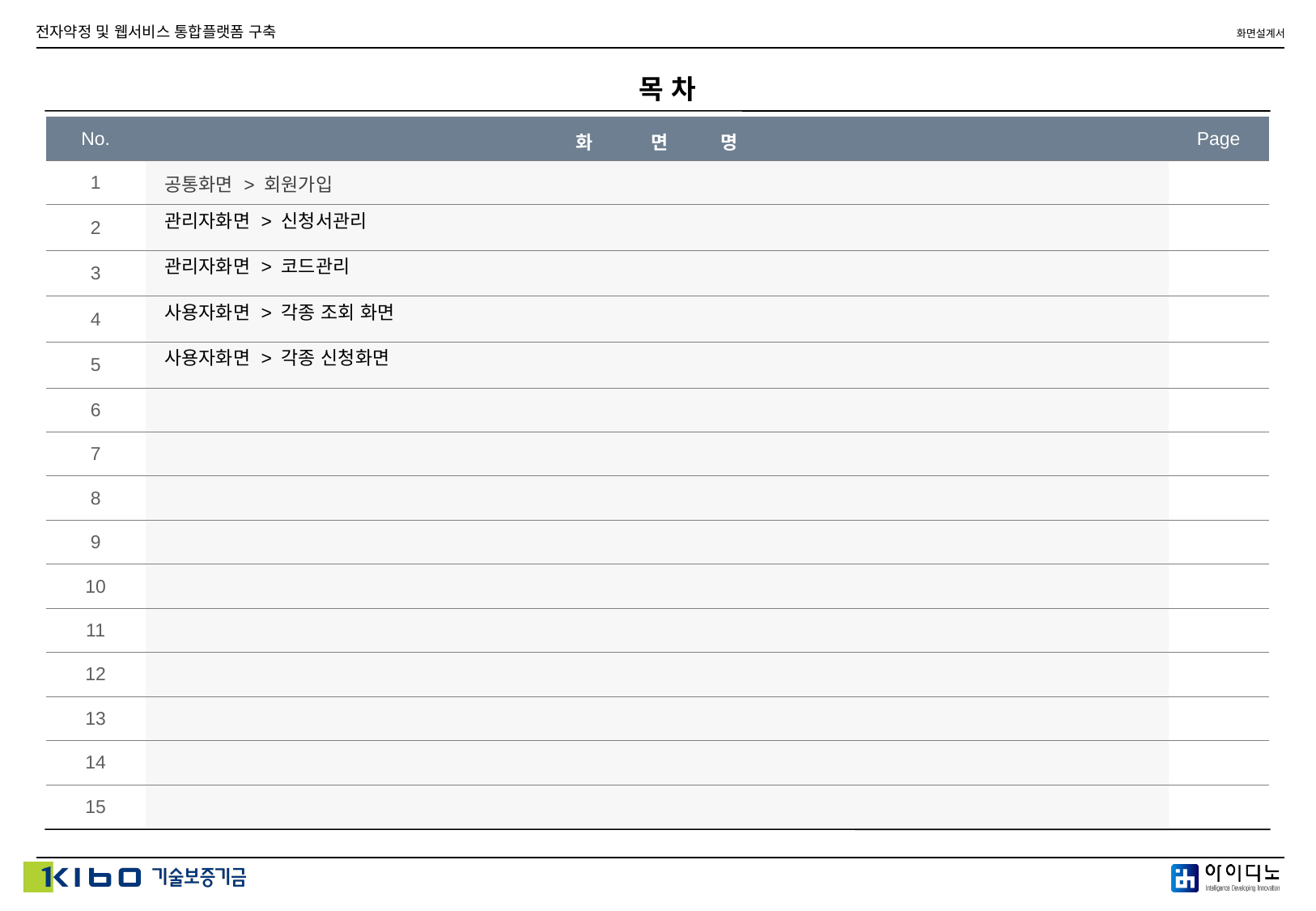

| No. | 화 면 명 | Page |
| --- | --- | --- |
| 1 | 공통화면 > 회원가입 |  |
| 2 | 관리자화면 > 신청서관리 |  |
| 3 | 관리자화면 > 코드관리 |  |
| 4 | 사용자화면 > 각종 조회 화면 |  |
| 5 | 사용자화면 > 각종 신청화면 |  |
| 6 |  |  |
| 7 |  |  |
| 8 |  |  |
| 9 |  |  |
| 10 |  |  |
| 11 |  |  |
| 12 |  |  |
| 13 |  |  |
| 14 |  |  |
| 15 |  |  |